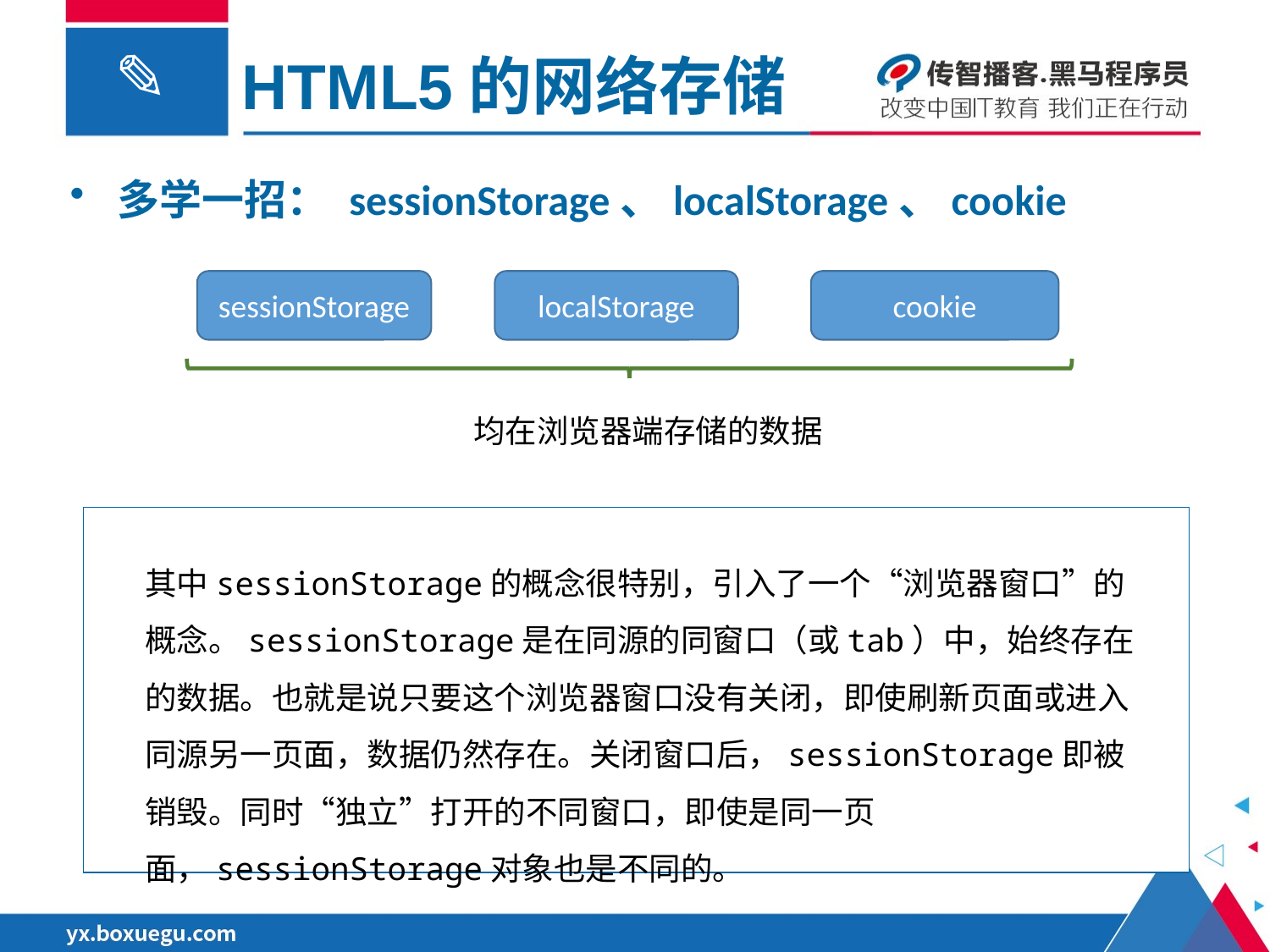

HTML5的网络存储
多学一招： sessionStorage、localStorage、cookie
sessionStorage
localStorage
cookie
均在浏览器端存储的数据

其中sessionStorage的概念很特别，引入了一个“浏览器窗口”的概念。sessionStorage是在同源的同窗口（或tab）中，始终存在的数据。也就是说只要这个浏览器窗口没有关闭，即使刷新页面或进入同源另一页面，数据仍然存在。关闭窗口后，sessionStorage即被销毁。同时“独立”打开的不同窗口，即使是同一页面，sessionStorage对象也是不同的。